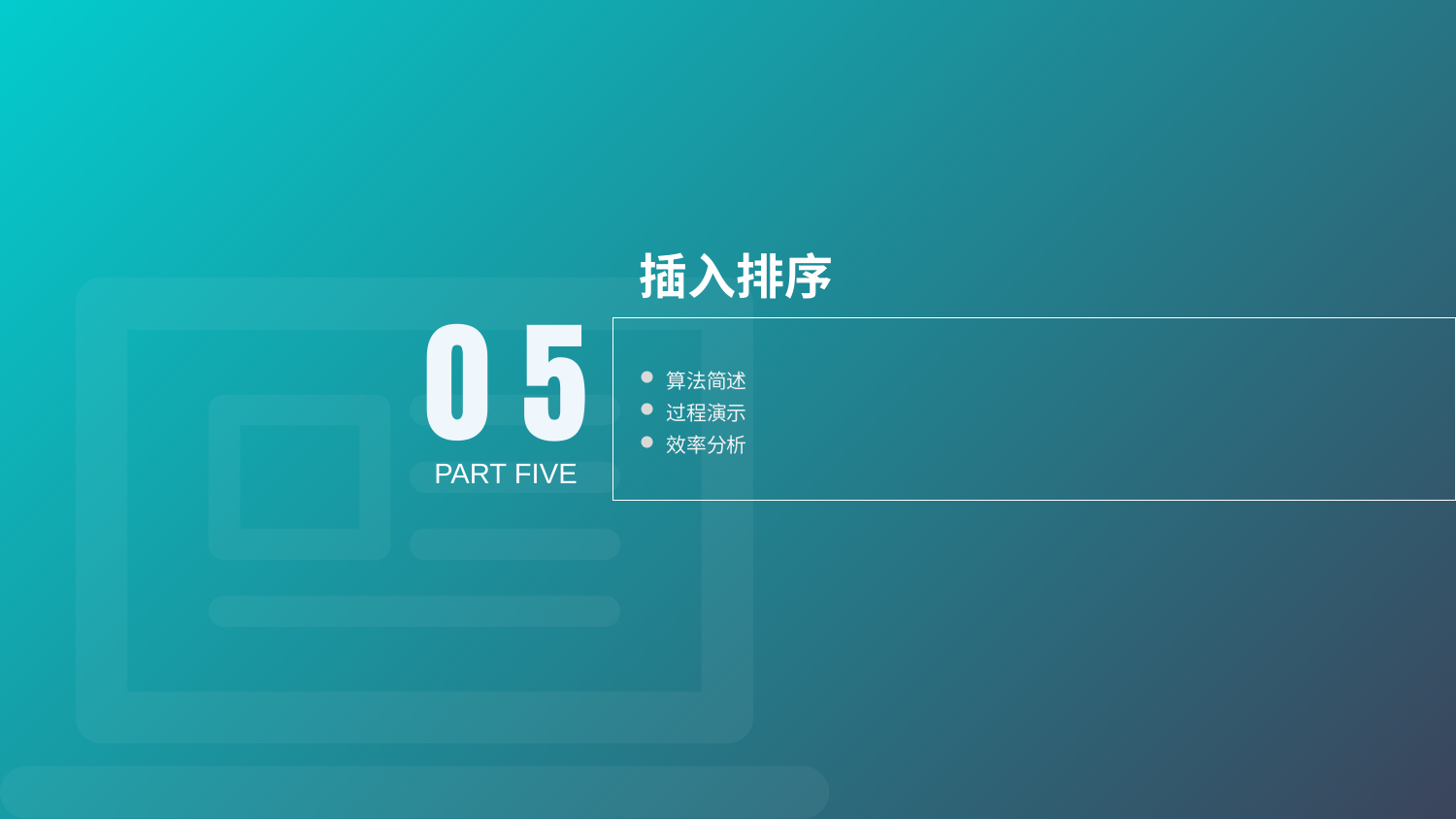

插入排序

0 5

算法简述
过程演示
效率分析
PART FIVE